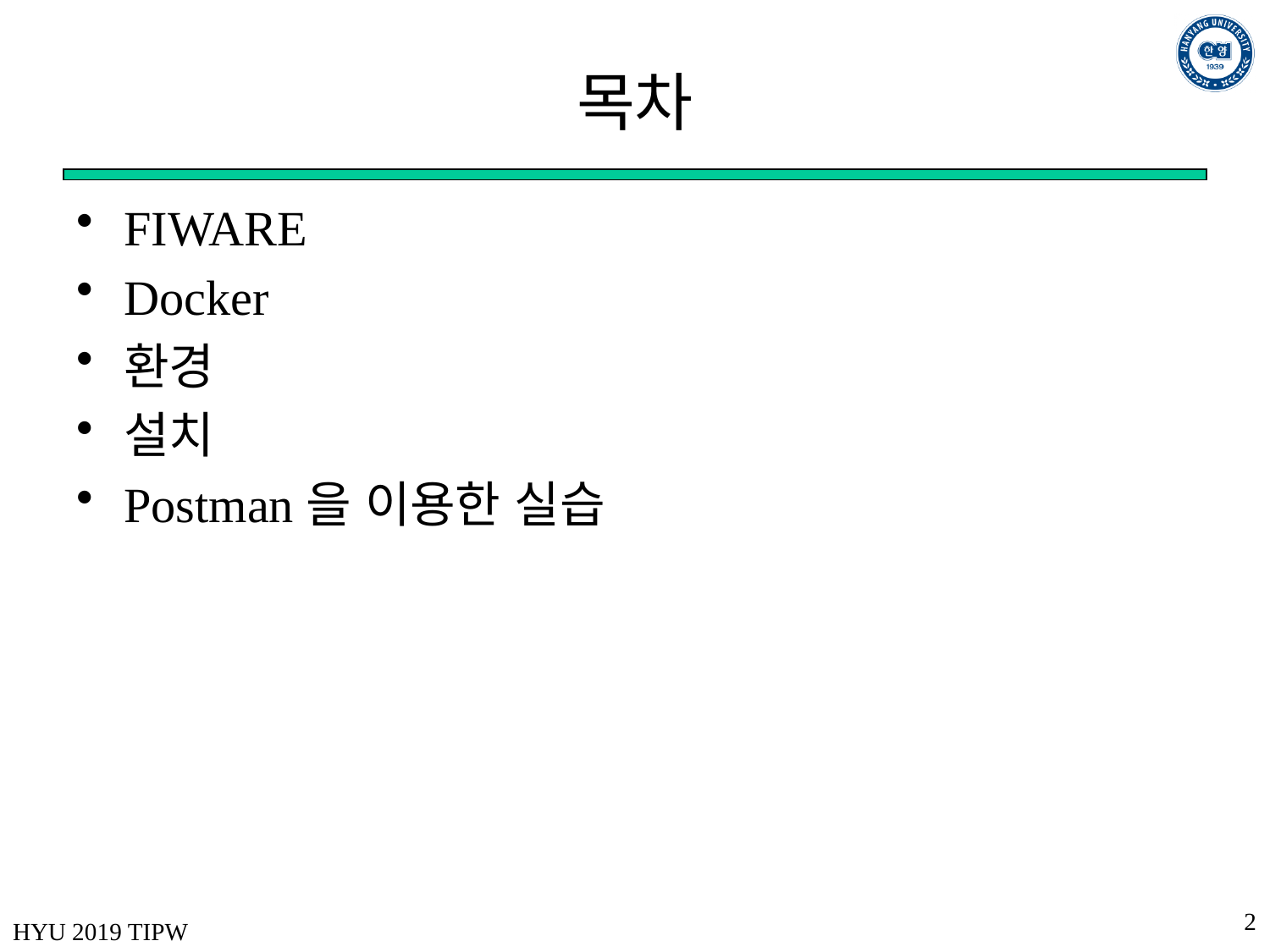

# 목차
FIWARE
Docker
환경
설치
Postman을 이용한 실습

2
HYU 2019 TIPW